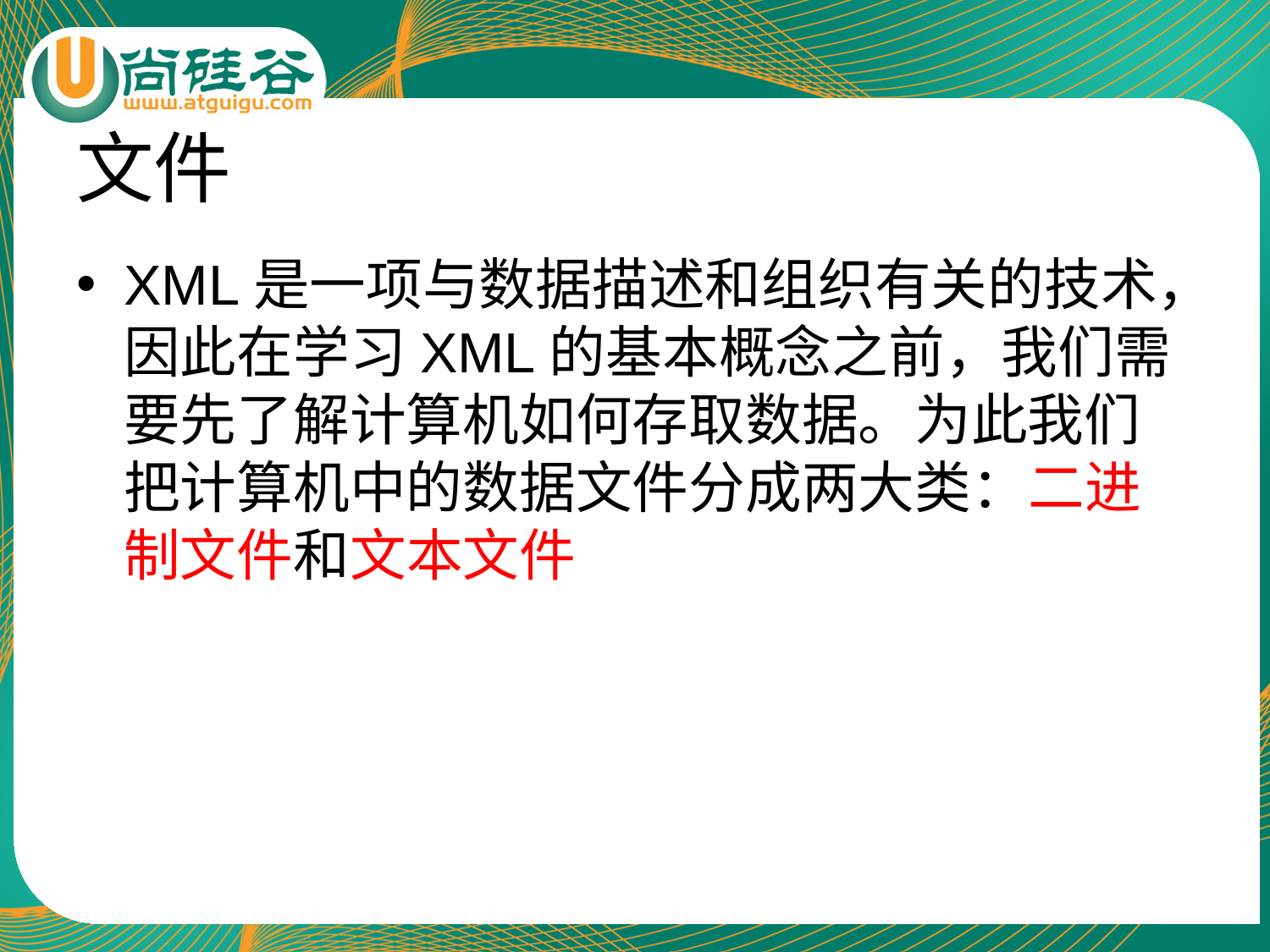

# 文件
XML是一项与数据描述和组织有关的技术，因此在学习XML的基本概念之前，我们需要先了解计算机如何存取数据。为此我们把计算机中的数据文件分成两大类：二进制文件和文本文件